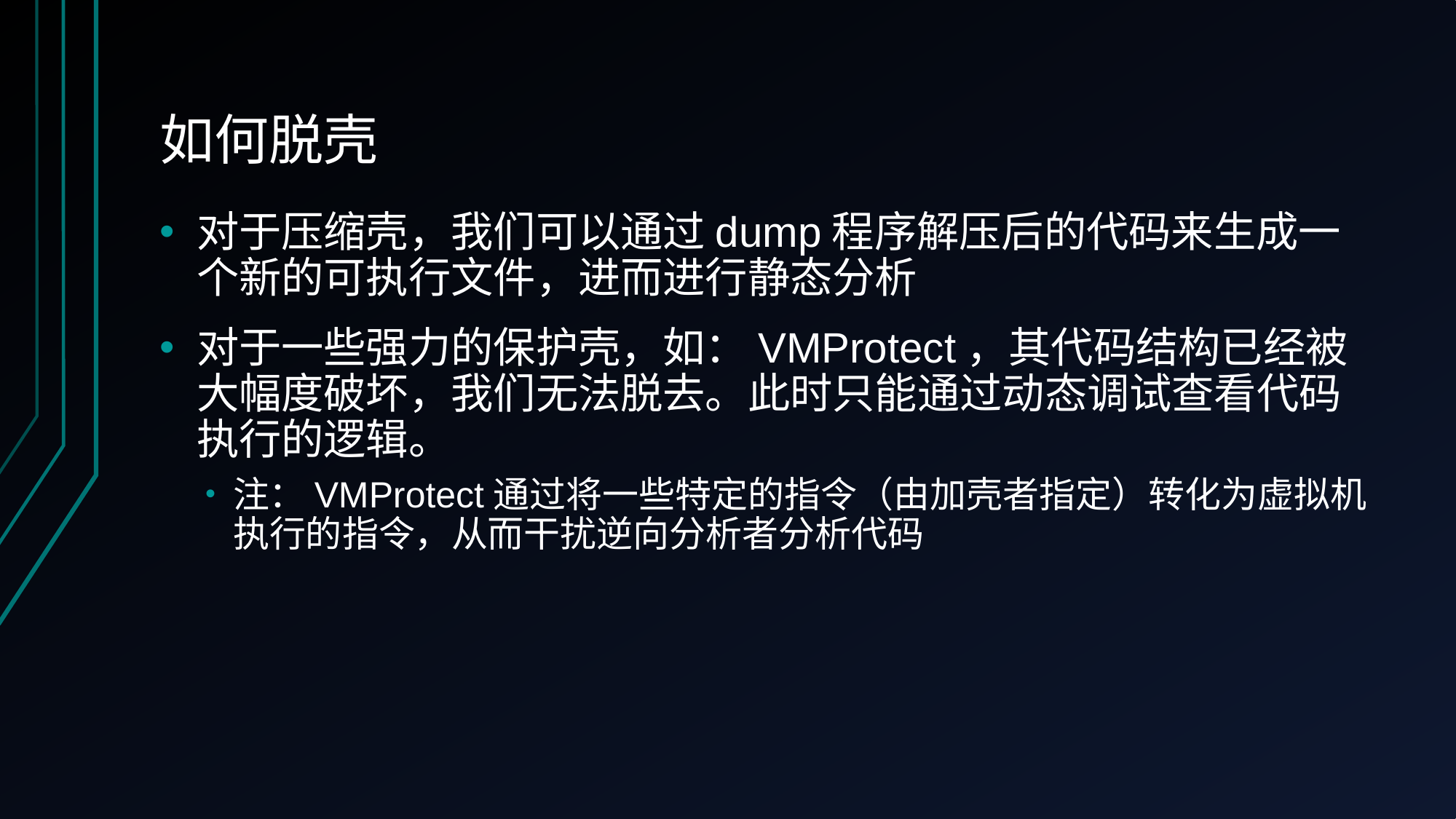

# 如何脱壳
对于压缩壳，我们可以通过dump程序解压后的代码来生成一个新的可执行文件，进而进行静态分析
对于一些强力的保护壳，如：VMProtect，其代码结构已经被大幅度破坏，我们无法脱去。此时只能通过动态调试查看代码执行的逻辑。
注：VMProtect通过将一些特定的指令（由加壳者指定）转化为虚拟机执行的指令，从而干扰逆向分析者分析代码